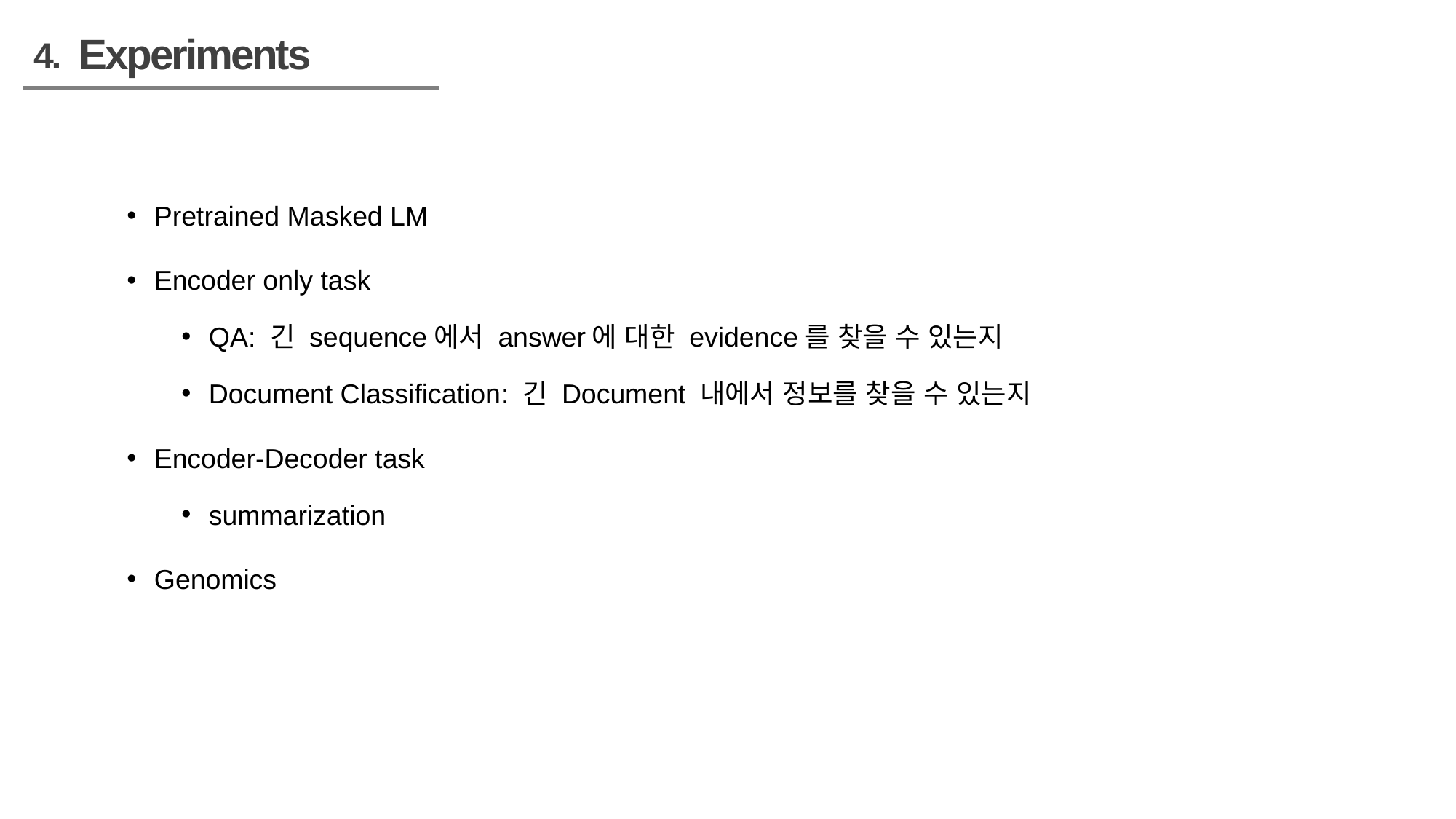

Experiments
4.
Pretrained Masked LM
Encoder only task
QA: 긴 sequence에서 answer에 대한 evidence를 찾을 수 있는지
Document Classification: 긴 Document 내에서 정보를 찾을 수 있는지
Encoder-Decoder task
summarization
Genomics